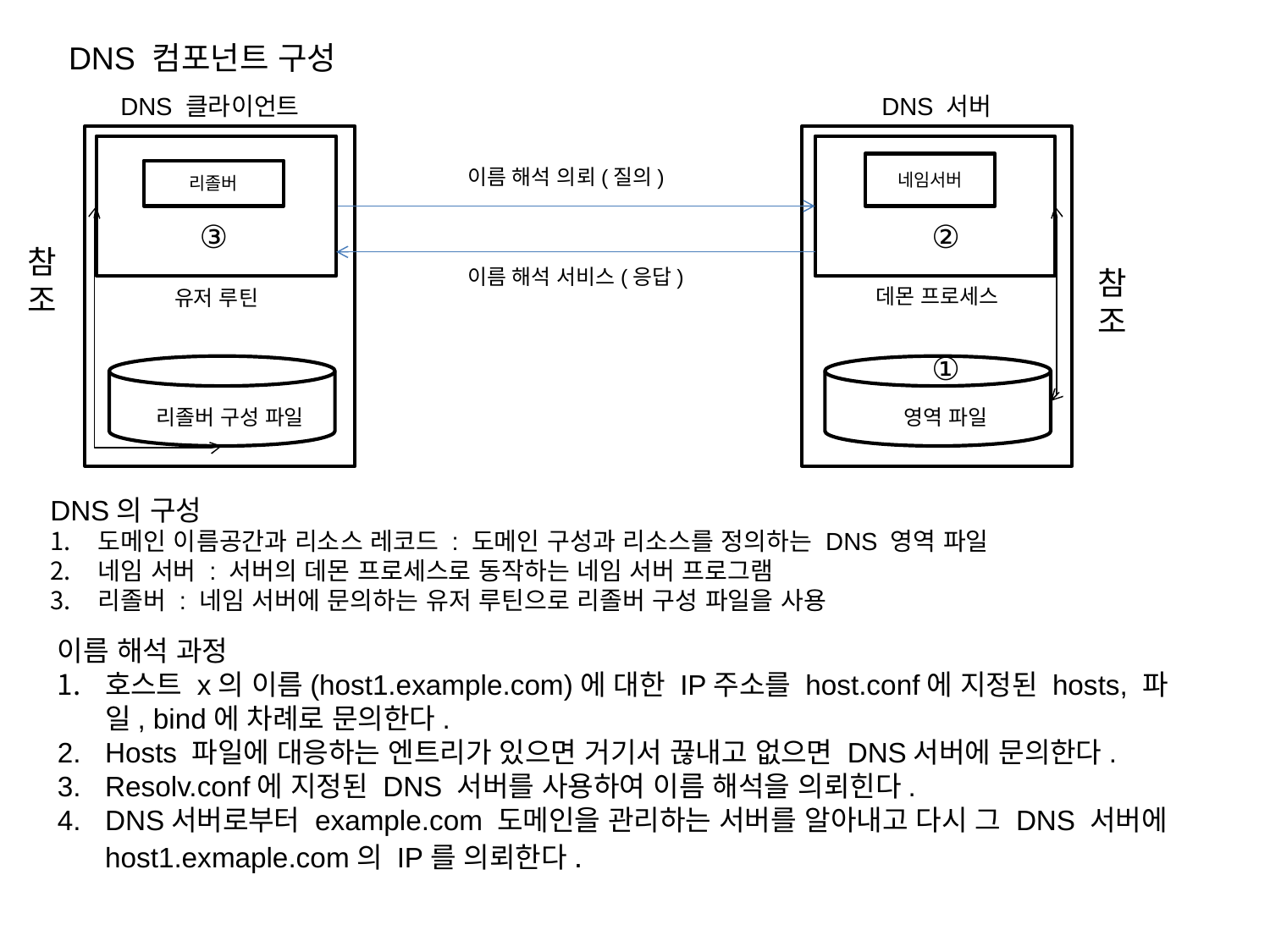

DNS 컴포넌트 구성
DNS 클라이언트
DNS 서버

네임서버
이름 해석 의뢰(질의)
리졸버
③
②
참조
이름 해석 서비스(응답)
참조
데몬 프로세스
유저 루틴
①

리졸버 구성 파일
영역 파일
DNS의 구성
도메인 이름공간과 리소스 레코드 : 도메인 구성과 리소스를 정의하는 DNS 영역 파일
네임 서버 : 서버의 데몬 프로세스로 동작하는 네임 서버 프로그램
리졸버 : 네임 서버에 문의하는 유저 루틴으로 리졸버 구성 파일을 사용
이름 해석 과정
호스트 x의 이름(host1.example.com)에 대한 IP주소를 host.conf에 지정된 hosts, 파일, bind에 차례로 문의한다.
Hosts 파일에 대응하는 엔트리가 있으면 거기서 끊내고 없으면 DNS서버에 문의한다.
Resolv.conf에 지정된 DNS 서버를 사용하여 이름 해석을 의뢰힌다.
DNS서버로부터 example.com 도메인을 관리하는 서버를 알아내고 다시 그 DNS 서버에 host1.exmaple.com의 IP를 의뢰한다.